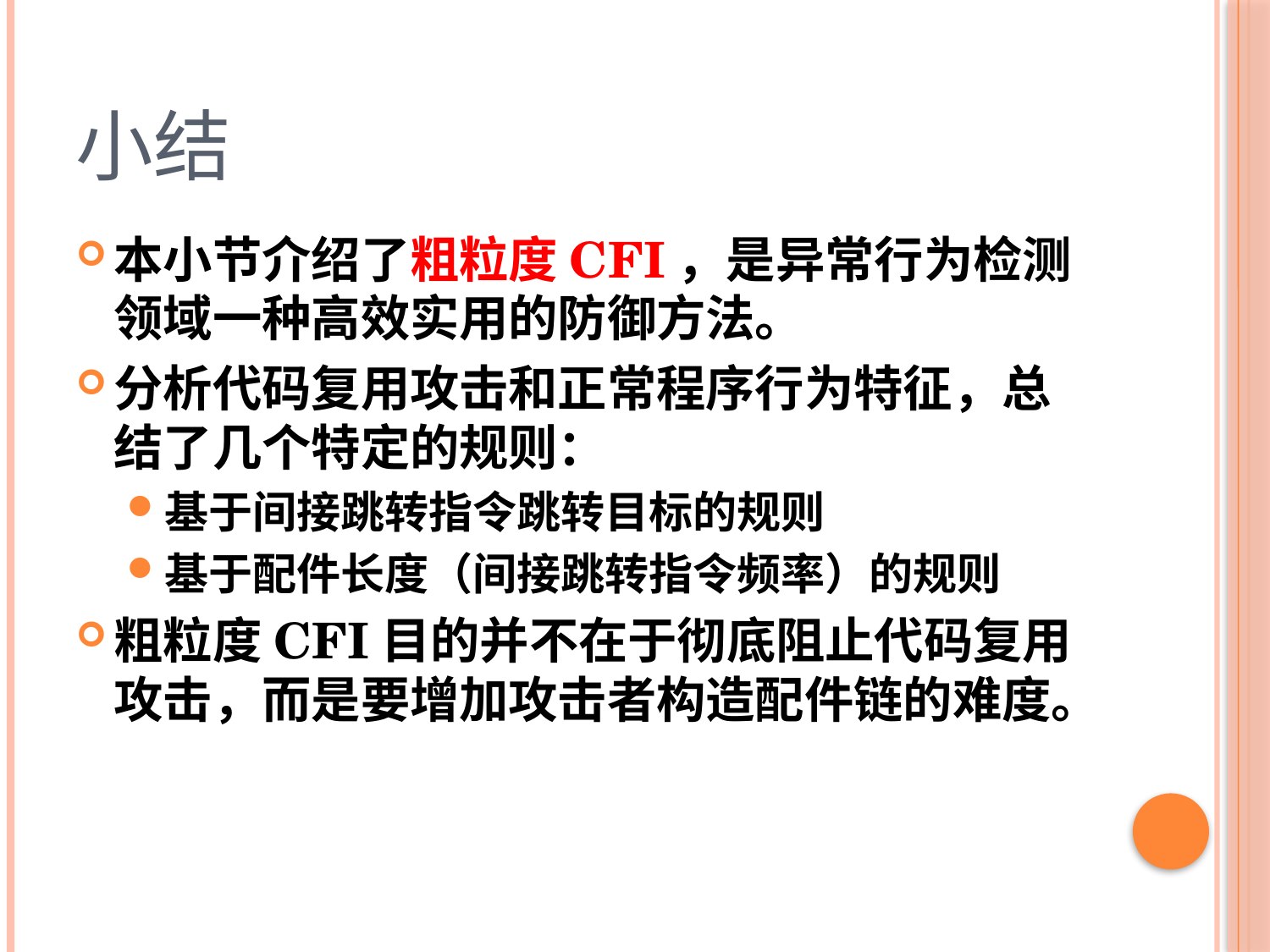

# 小结
本小节介绍了粗粒度CFI，是异常行为检测领域一种高效实用的防御方法。
分析代码复用攻击和正常程序行为特征，总结了几个特定的规则：
基于间接跳转指令跳转目标的规则
基于配件长度（间接跳转指令频率）的规则
粗粒度CFI目的并不在于彻底阻止代码复用攻击，而是要增加攻击者构造配件链的难度。